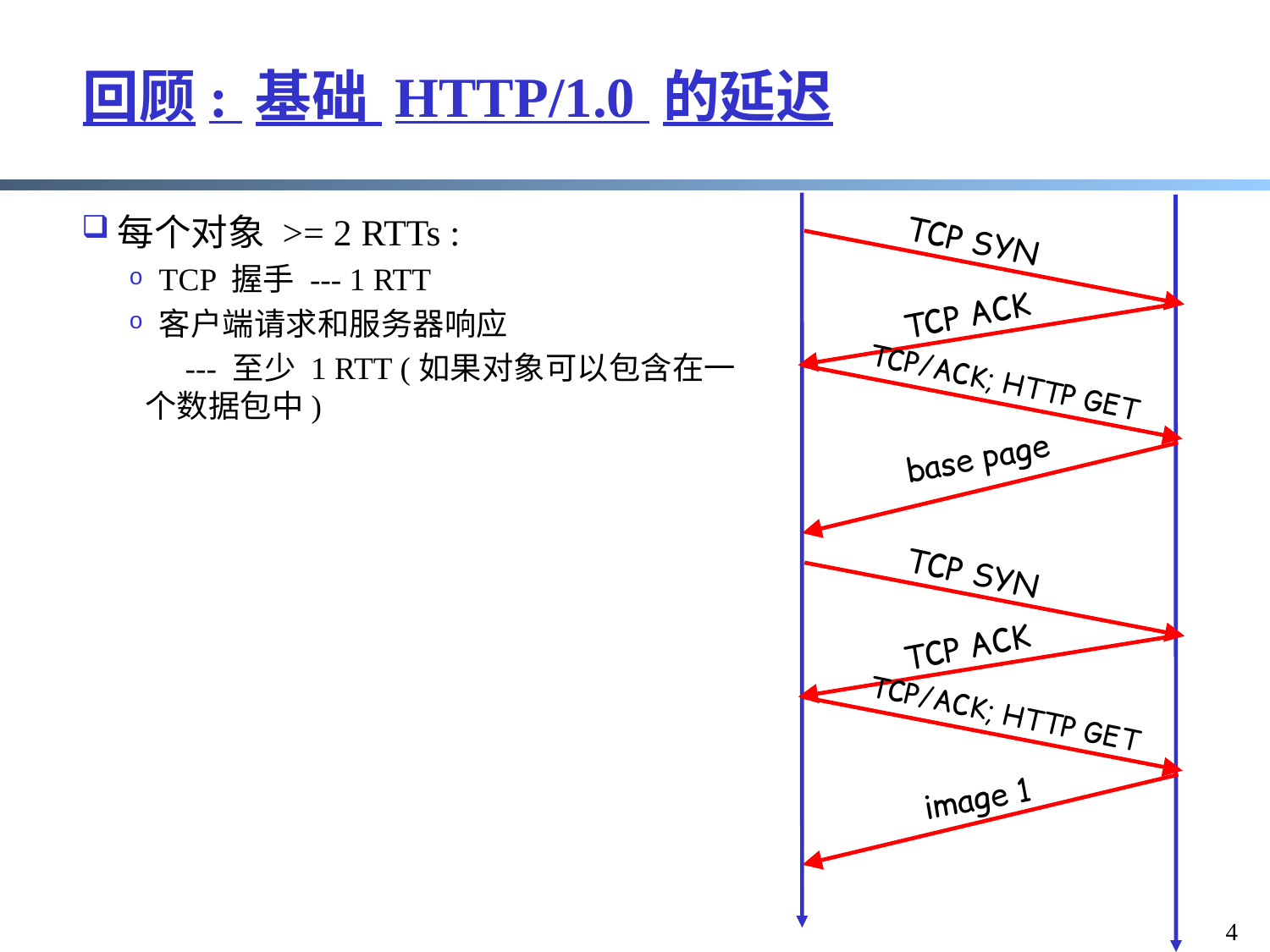

# 回顾: 基础 HTTP/1.0 的延迟

每个对象 >= 2 RTTs :
TCP 握手 --- 1 RTT
客户端请求和服务器响应
     --- 至少 1 RTT (如果对象可以包含在一个数据包中)
TCP SYN

TCP ACK

TCP/ACK; HTTP GET

base page

TCP SYN

TCP ACK

TCP/ACK; HTTP GET

image 1

4